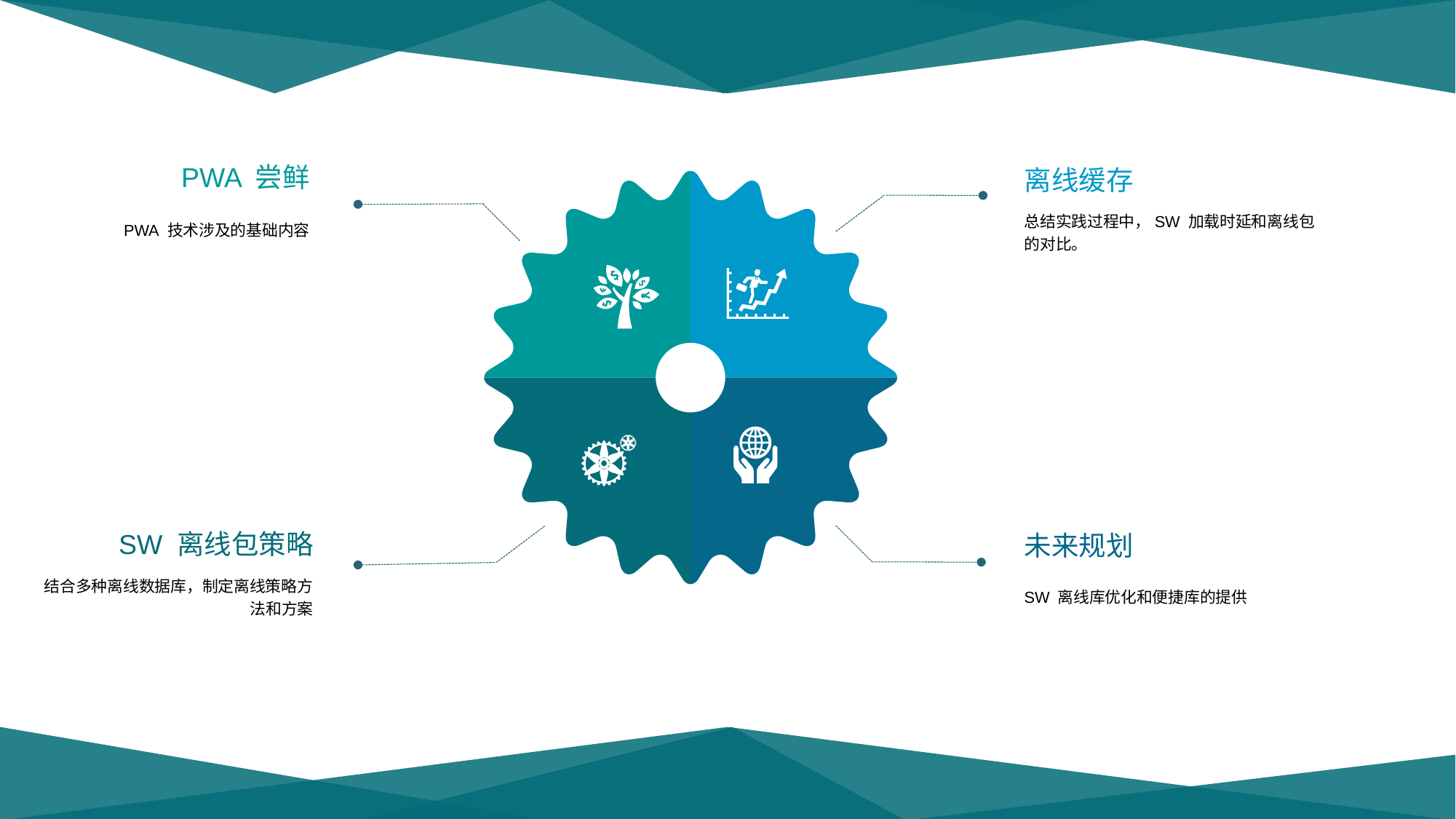

PWA 尝鲜
离线缓存

PWA 技术涉及的基础内容
总结实践过程中，SW 加载时延和离线包的对比。

SW 离线包策略
未来规划
结合多种离线数据库，制定离线策略方法和方案
SW 离线库优化和便捷库的提供